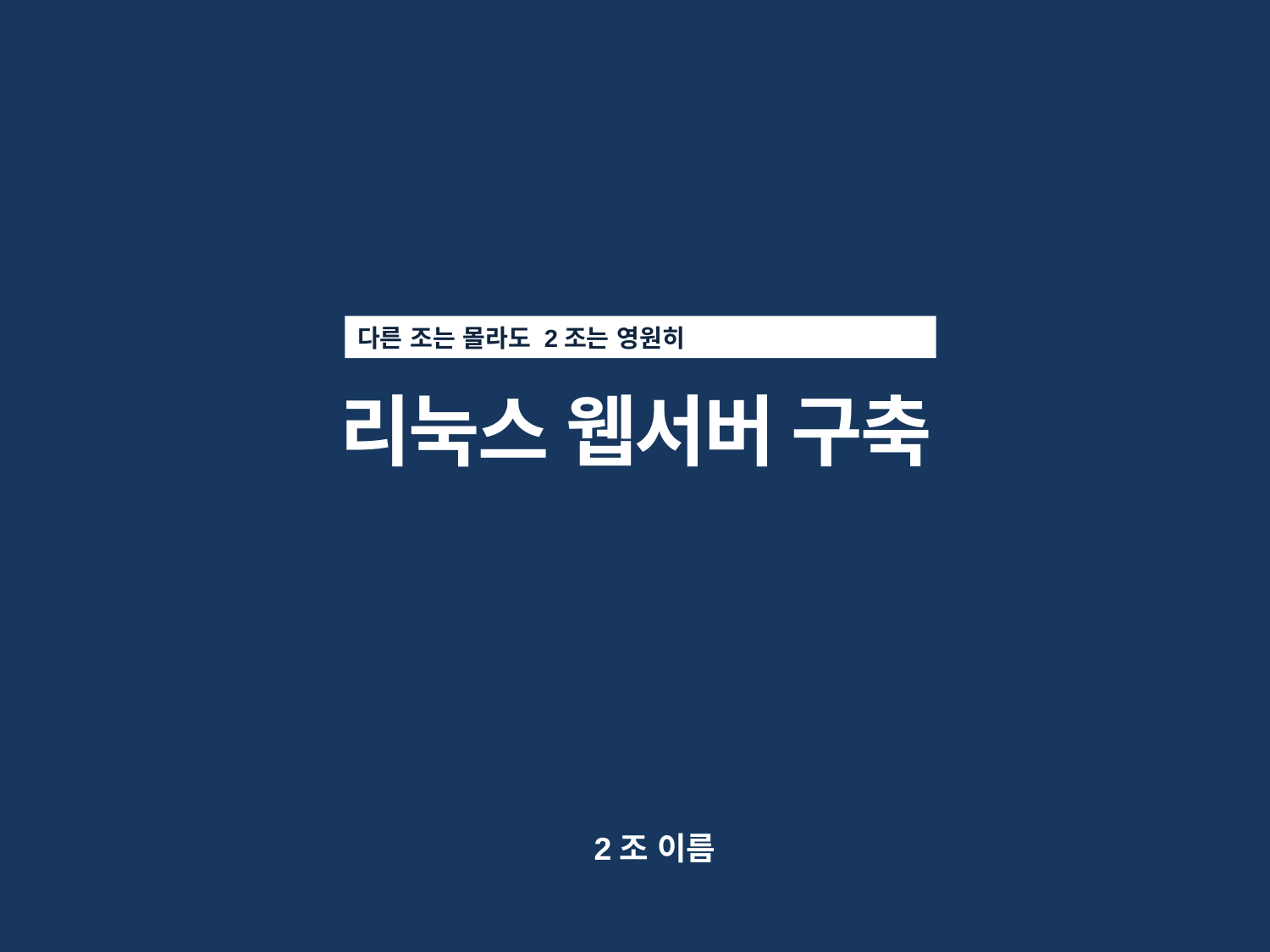

다른 조는 몰라도 2조는 영원히
리눅스 웹서버 구축
2조 이름